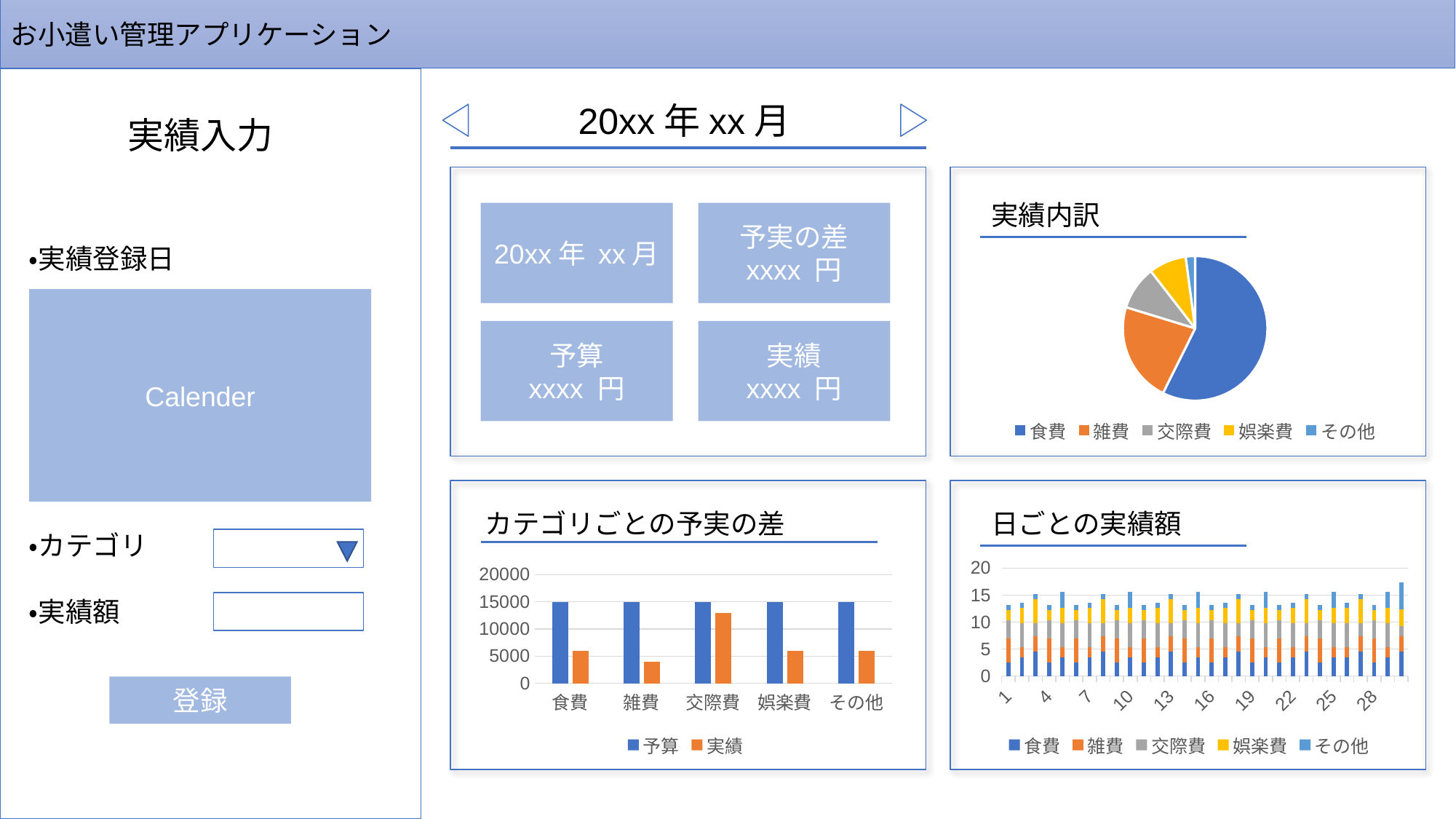

お小遣い管理アプリケーション

20xx年xx月

実績入力

実績内訳
20xx年 xx月
予実の差
xxxx 円
・実績登録日

### Chart

| Category | Sales |
|---|---|
| 食費 | 8.2 |
| 雑費 | 3.2 |
| 交際費 | 1.4 |
| 娯楽費 | 1.2 |
| その他 | 0.3 |
Calender
予算
xxxx 円
実績
xxxx 円

カテゴリごとの予実の差
日ごとの実績額
・カテゴリ

### Chart

| Category | 食費 | 雑費 | 交際費 | 娯楽費 | その他 |
|---|---|---|---|---|---|
| 1 | 2.5 | 4.4 | 3.5 | 1.8 | 1.0 |
| 2 | 3.5 | 1.8 | 4.5 | 2.8 | 1.0 |
| 3 | 4.5 | 2.8 | 2.5 | 4.4 | 1.0 |
| 4 | 2.5 | 4.4 | 3.5 | 1.8 | 1.0 |
| 5 | 3.5 | 1.8 | 4.5 | 2.8 | 3.0 |
| 6 | 2.5 | 4.4 | 3.5 | 1.8 | 1.0 |
| 7 | 3.5 | 1.8 | 4.5 | 2.8 | 1.0 |
| 8 | 4.5 | 2.8 | 2.5 | 4.4 | 1.0 |
| 9 | 2.5 | 4.4 | 3.5 | 1.8 | 1.0 |
| 10 | 3.5 | 1.8 | 4.5 | 2.8 | 3.0 |
| 11 | 2.5 | 4.4 | 3.5 | 1.8 | 1.0 |
| 12 | 3.5 | 1.8 | 4.5 | 2.8 | 1.0 |
| 13 | 4.5 | 2.8 | 2.5 | 4.4 | 1.0 |
| 14 | 2.5 | 4.4 | 3.5 | 1.8 | 1.0 |
| 15 | 3.5 | 1.8 | 4.5 | 2.8 | 3.0 |
| 16 | 2.5 | 4.4 | 3.5 | 1.8 | 1.0 |
| 17 | 3.5 | 1.8 | 4.5 | 2.8 | 1.0 |
| 18 | 4.5 | 2.8 | 2.5 | 4.4 | 1.0 |
| 19 | 2.5 | 4.4 | 3.5 | 1.8 | 1.0 |
| 20 | 3.5 | 1.8 | 4.5 | 2.8 | 3.0 |
| 21 | 2.5 | 4.4 | 3.5 | 1.8 | 1.0 |
| 22 | 3.5 | 1.8 | 4.5 | 2.8 | 1.0 |
| 23 | 4.5 | 2.8 | 2.5 | 4.4 | 1.0 |
| 24 | 2.5 | 4.4 | 3.5 | 1.8 | 1.0 |
| 25 | 3.5 | 1.8 | 4.5 | 2.8 | 3.0 |
| 26 | 3.5 | 1.8 | 4.5 | 2.8 | 1.0 |
| 27 | 4.5 | 2.8 | 2.5 | 4.4 | 1.0 |
| 28 | 2.5 | 4.4 | 3.5 | 1.8 | 1.0 |
| 29 | 3.5 | 1.8 | 4.5 | 2.8 | 3.0 |
| 30 | 4.5 | 2.8 | 2.0 | 3.0 | 5.0 |

### Chart

| Category | 予算 | 実績 |
|---|---|---|
| 食費 | 15000.0 | 6000.0 |
| 雑費 | 15000.0 | 4000.0 |
| 交際費 | 15000.0 | 13000.0 |
| 娯楽費 | 15000.0 | 6000.0 |
| その他 | 15000.0 | 6000.0 |
・実績額

登録